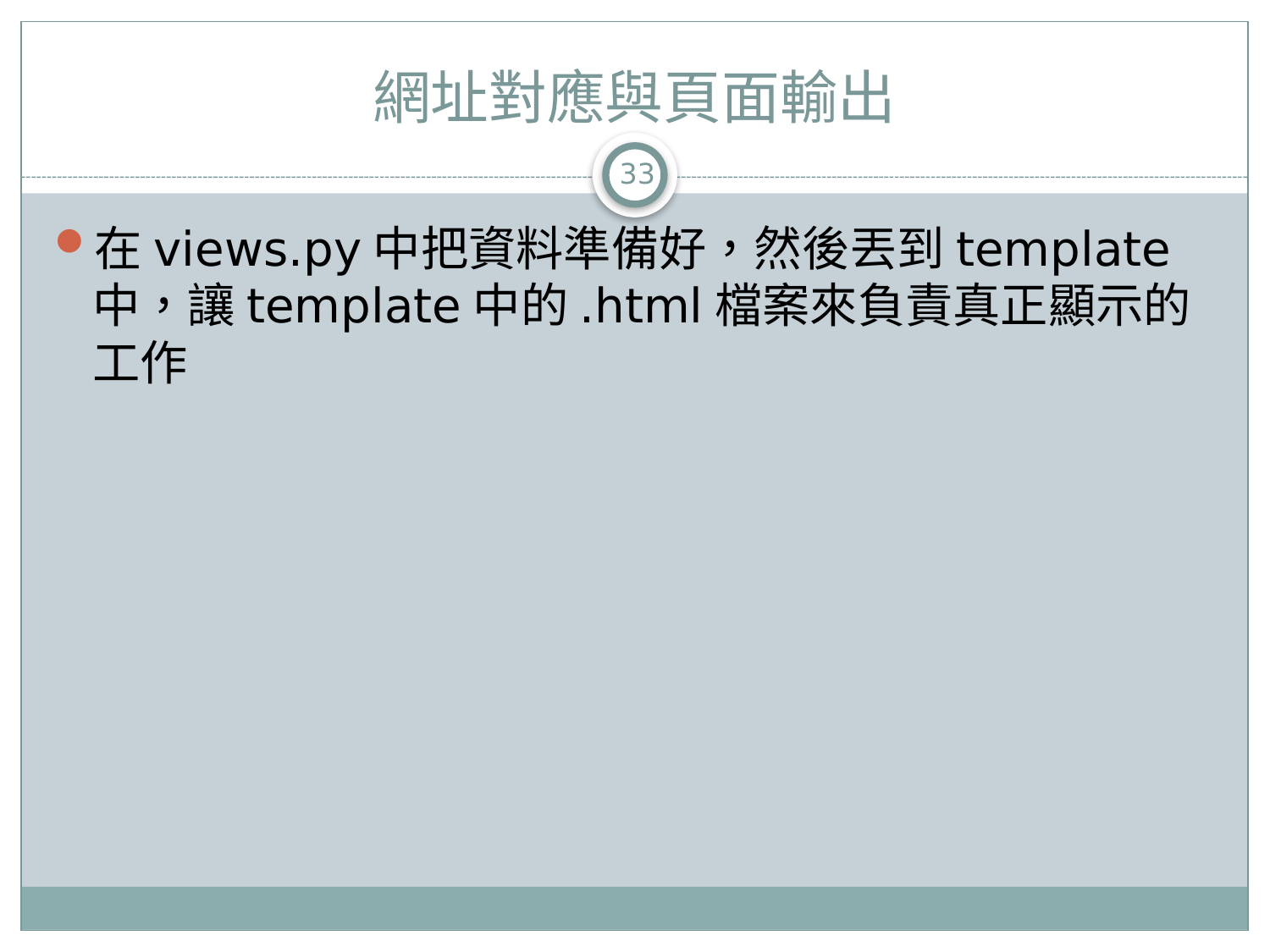

# 網址對應與頁面輸出
33
在views.py中把資料準備好，然後丟到template中，讓template中的.html檔案來負責真正顯示的工作